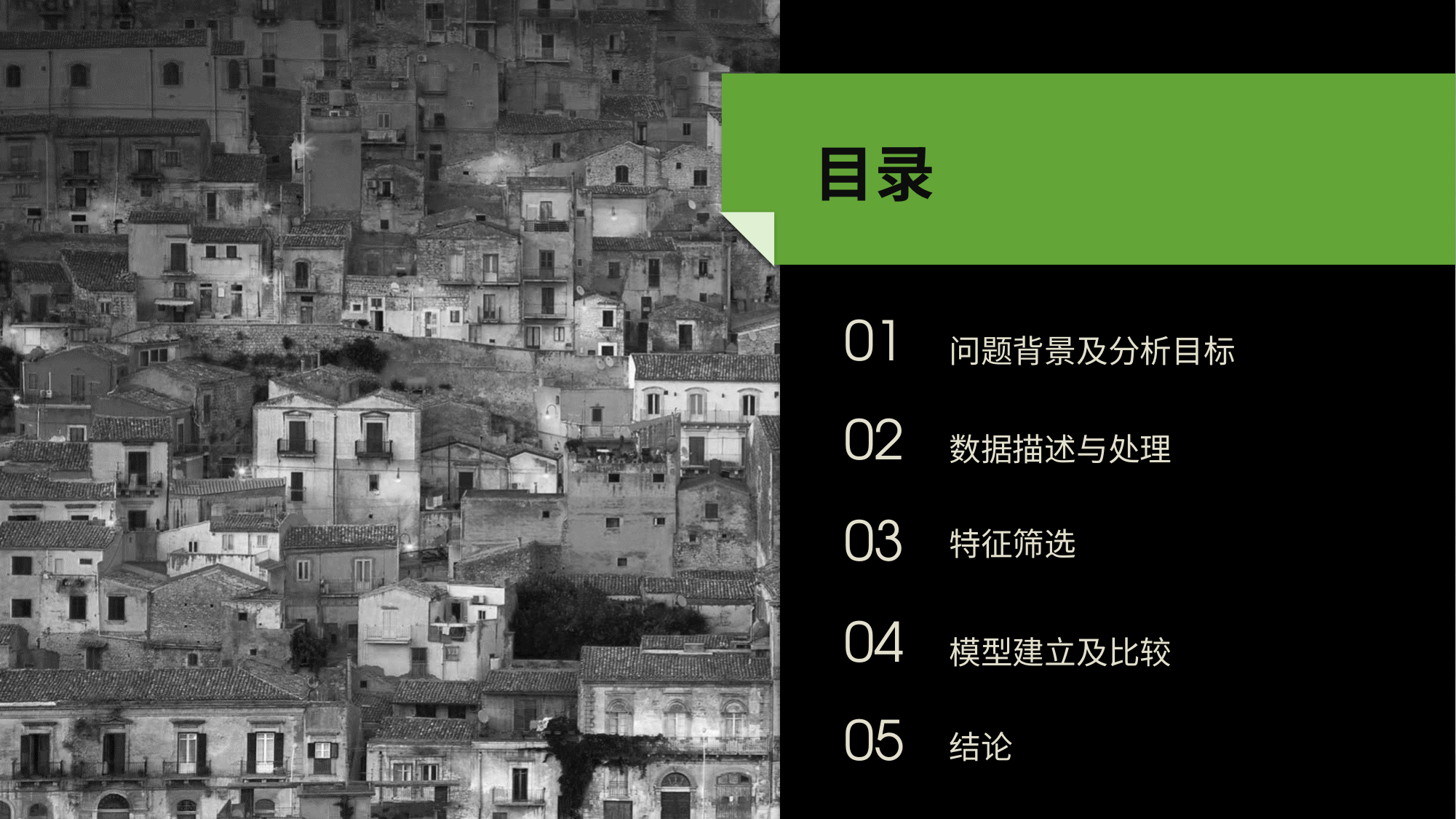

目录

01
问题背景及分析目标
02
数据描述与处理
03
特征筛选
04
模型建立及比较
05
结论